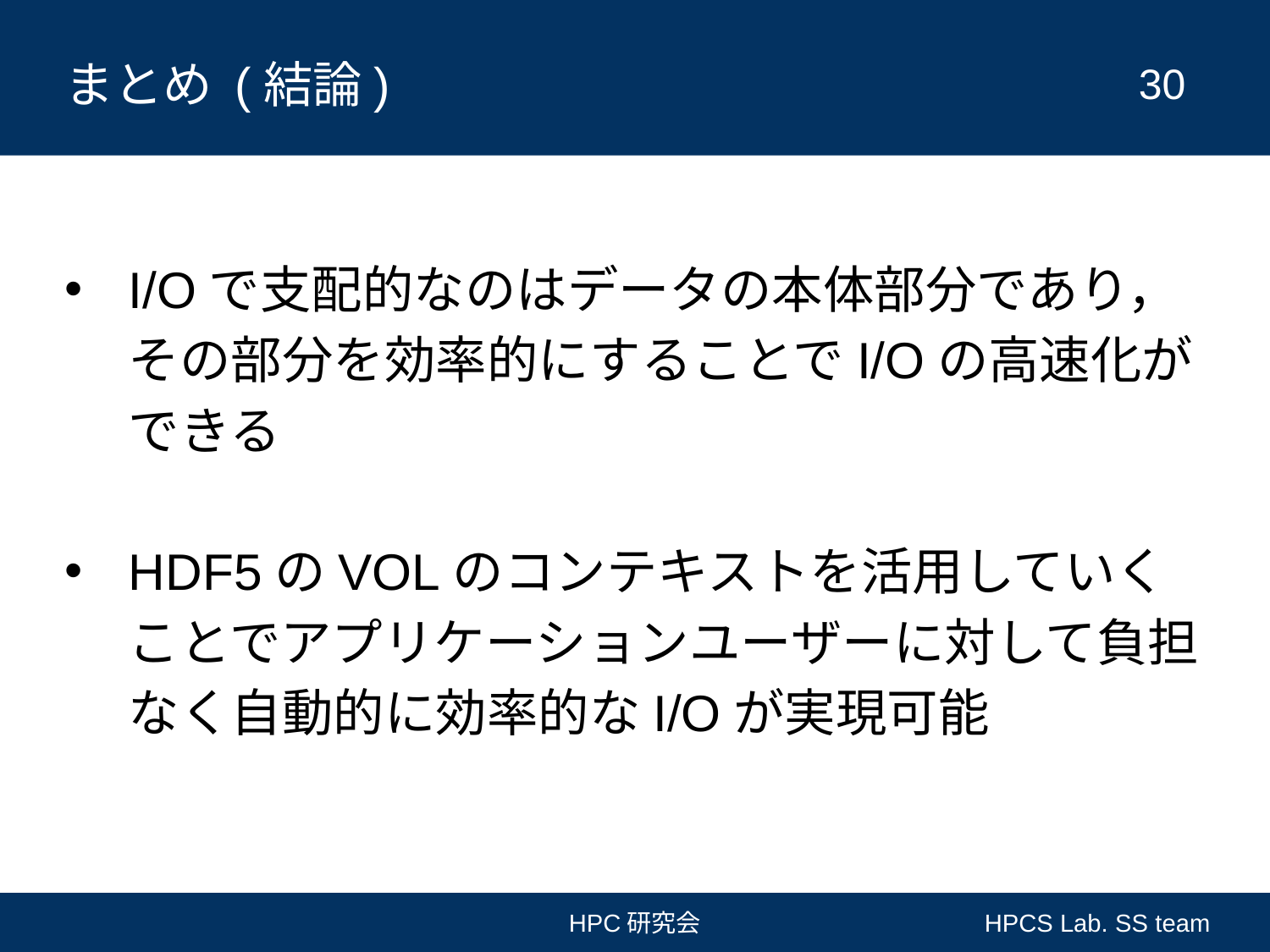

# まとめ (結論)
30

I/Oで支配的なのはデータの本体部分であり，その部分を効率的にすることでI/Oの高速化ができる
HDF5のVOLのコンテキストを活用していくことでアプリケーションユーザーに対して負担なく自動的に効率的なI/Oが実現可能